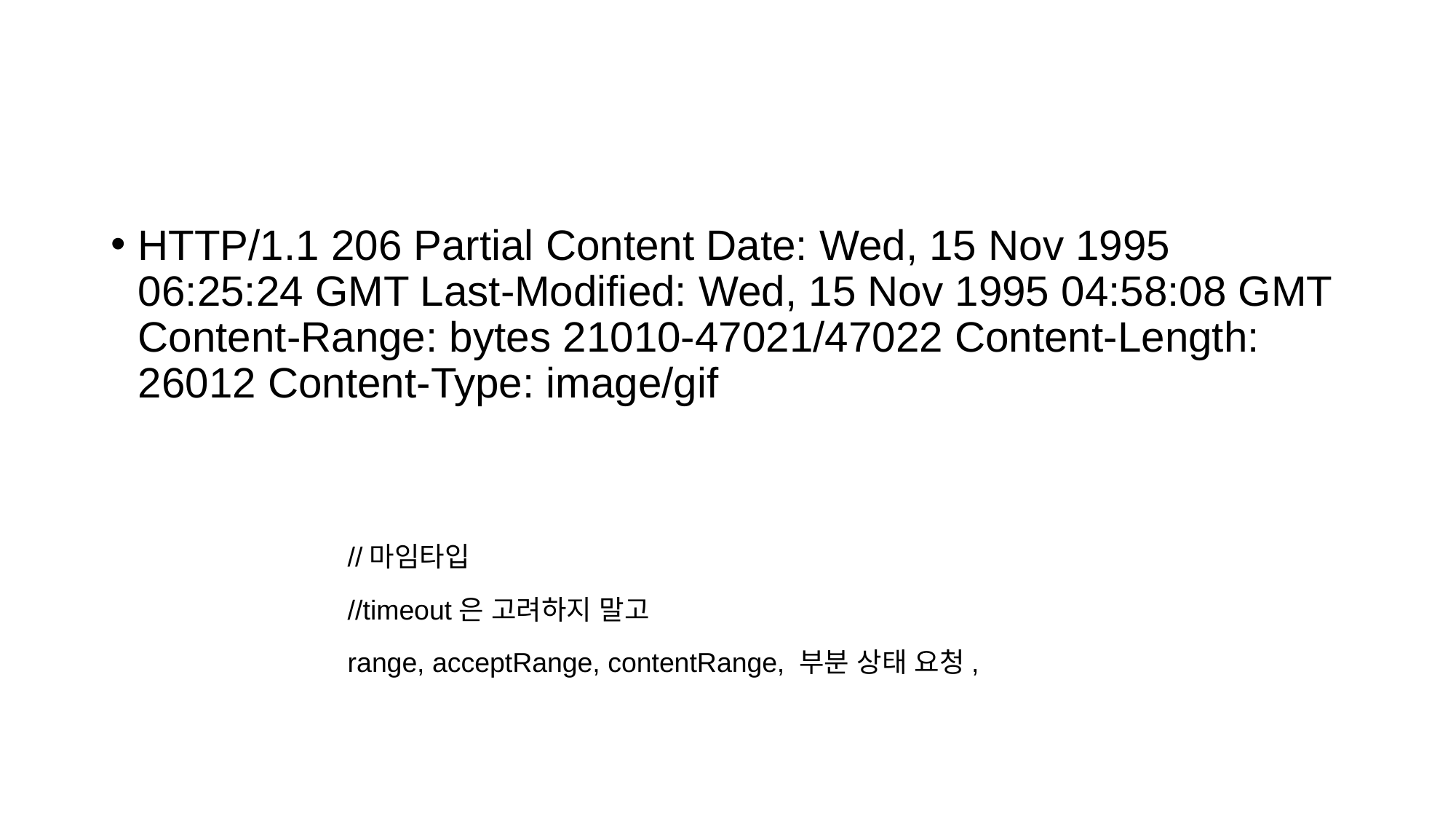

#
HTTP/1.1 206 Partial Content Date: Wed, 15 Nov 1995 06:25:24 GMT Last-Modified: Wed, 15 Nov 1995 04:58:08 GMT Content-Range: bytes 21010-47021/47022 Content-Length: 26012 Content-Type: image/gif
//마임타입
//timeout은 고려하지 말고
range, acceptRange, contentRange, 부분 상태 요청,